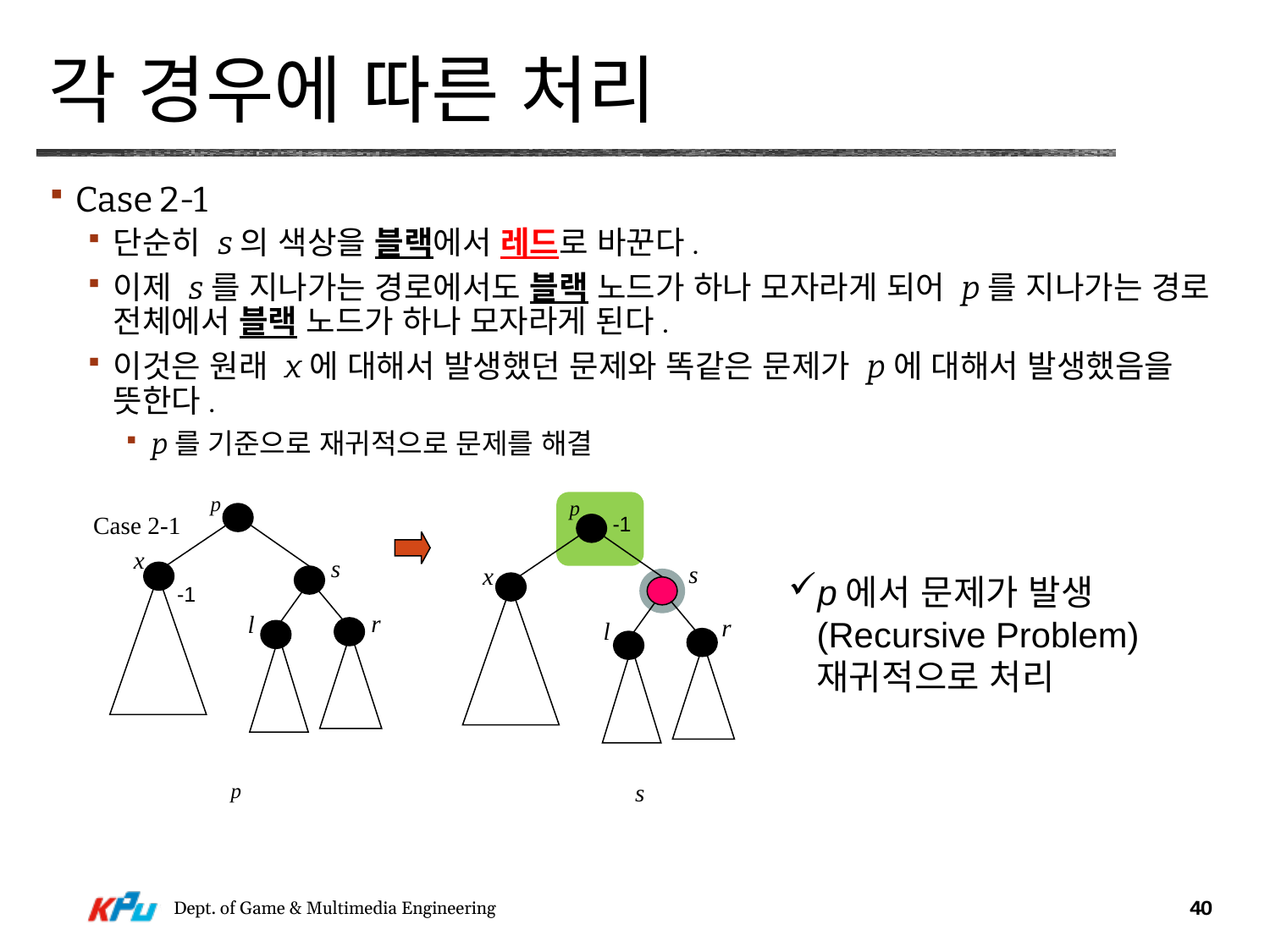

# 각 경우에 따른 처리
Case 2-1
단순히 s의 색상을 블랙에서 레드로 바꾼다.
이제 s를 지나가는 경로에서도 블랙 노드가 하나 모자라게 되어 p를 지나가는 경로 전체에서 블랙 노드가 하나 모자라게 된다.
이것은 원래 x에 대해서 발생했던 문제와 똑같은 문제가 p에 대해서 발생했음을 뜻한다.
p를 기준으로 재귀적으로 문제를 해결
p
p
Case 2-1

-1

x
s
s
x

p에서 문제가 발생
  (Recursive Problem)
  재귀적으로 처리

-1

r
l

r
l

p
s

Dept. of Game & Multimedia Engineering
40